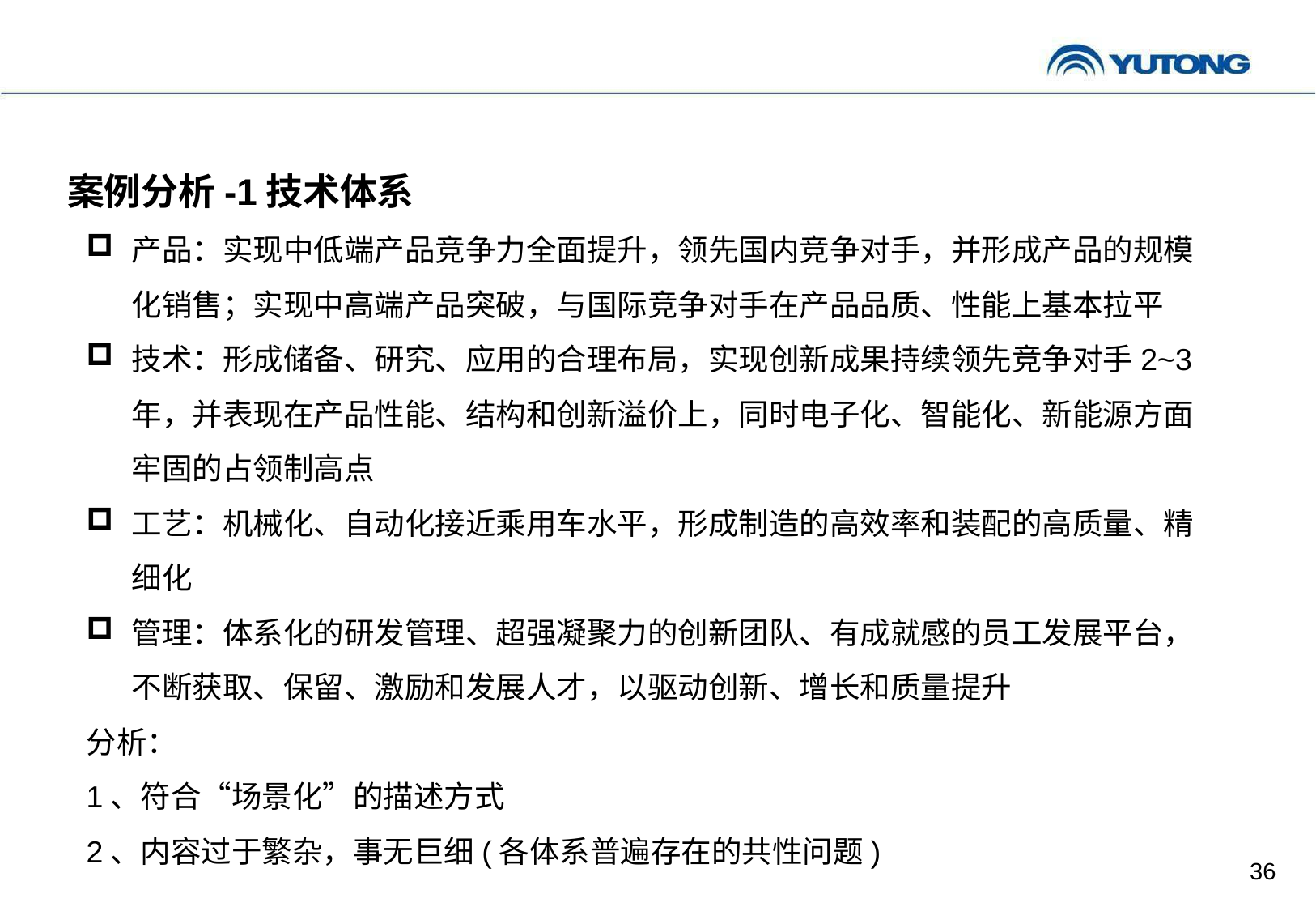

案例分析-1技术体系
产品：实现中低端产品竞争力全面提升，领先国内竞争对手，并形成产品的规模化销售；实现中高端产品突破，与国际竞争对手在产品品质、性能上基本拉平
技术：形成储备、研究、应用的合理布局，实现创新成果持续领先竞争对手2~3年，并表现在产品性能、结构和创新溢价上，同时电子化、智能化、新能源方面牢固的占领制高点
工艺：机械化、自动化接近乘用车水平，形成制造的高效率和装配的高质量、精细化
管理：体系化的研发管理、超强凝聚力的创新团队、有成就感的员工发展平台，不断获取、保留、激励和发展人才，以驱动创新、增长和质量提升
分析：
1、符合“场景化”的描述方式
2、内容过于繁杂，事无巨细(各体系普遍存在的共性问题)
36